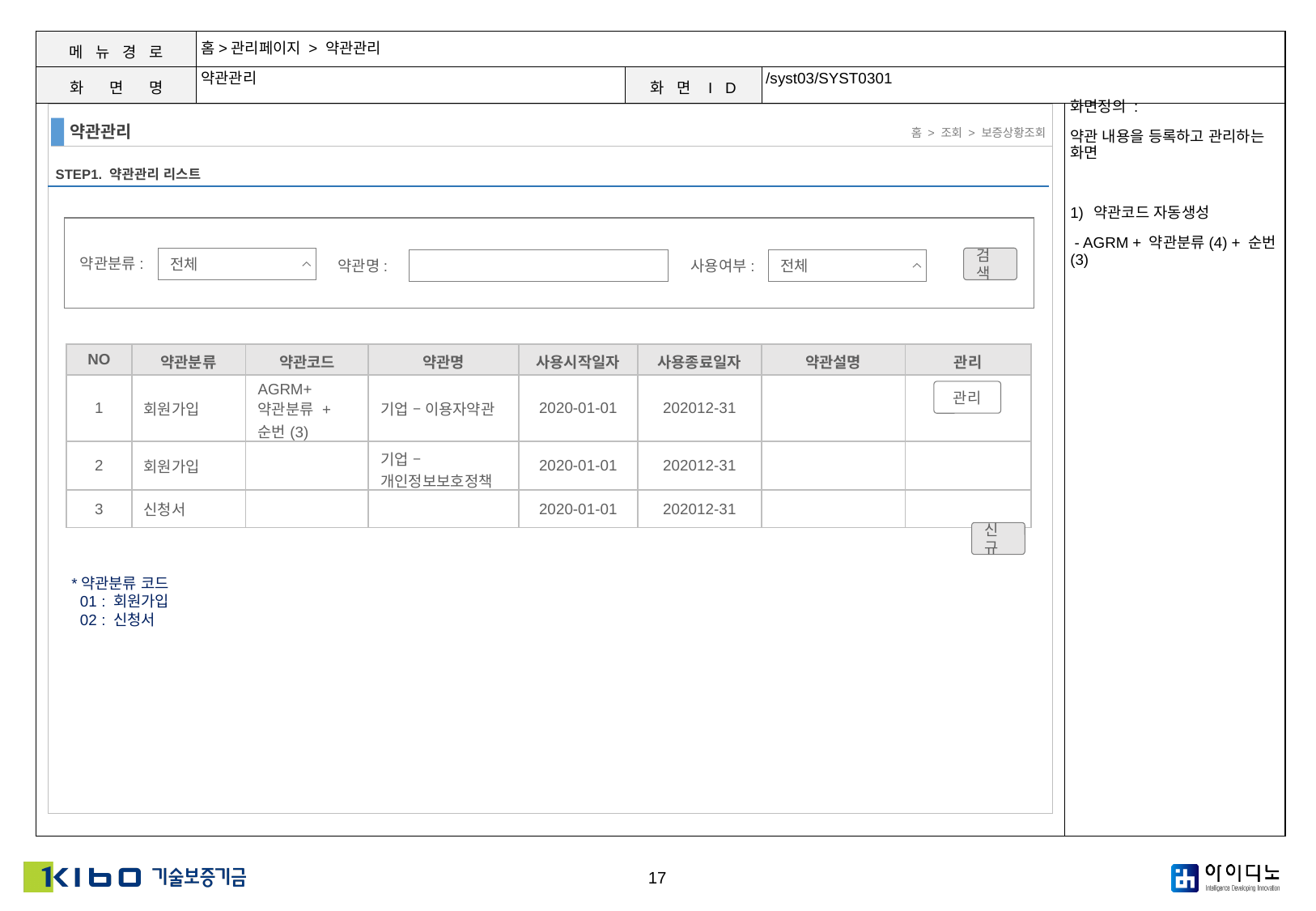

# 홈>관리페이지 > 약관관리
/syst03/SYST0301
약관관리
화면정의 :
약관 내용을 등록하고 관리하는 화면

약관코드 자동생성
 - AGRM + 약관분류(4) + 순번(3)

약관관리
홈 > 조회 > 보증상황조회
STEP1. 약관관리 리스트

약관분류:
검색
전체

약관명:
사용여부:
전체

| NO | 약관분류 | 약관코드 | 약관명 | 사용시작일자 | 사용종료일자 | 약관설명 | 관리 |
| --- | --- | --- | --- | --- | --- | --- | --- |
| 1 | 회원가입 | AGRM+약관분류 + 순번(3) | 기업 – 이용자약관 | 2020-01-01 | 202012-31 |  |  |
| 2 | 회원가입 |  | 기업 – 개인정보보호정책 | 2020-01-01 | 202012-31 |  |  |
| 3 | 신청서 |  |  | 2020-01-01 | 202012-31 |  |  |
관리
신규
*약관분류 코드
  01 : 회원가입
  02 : 신청서